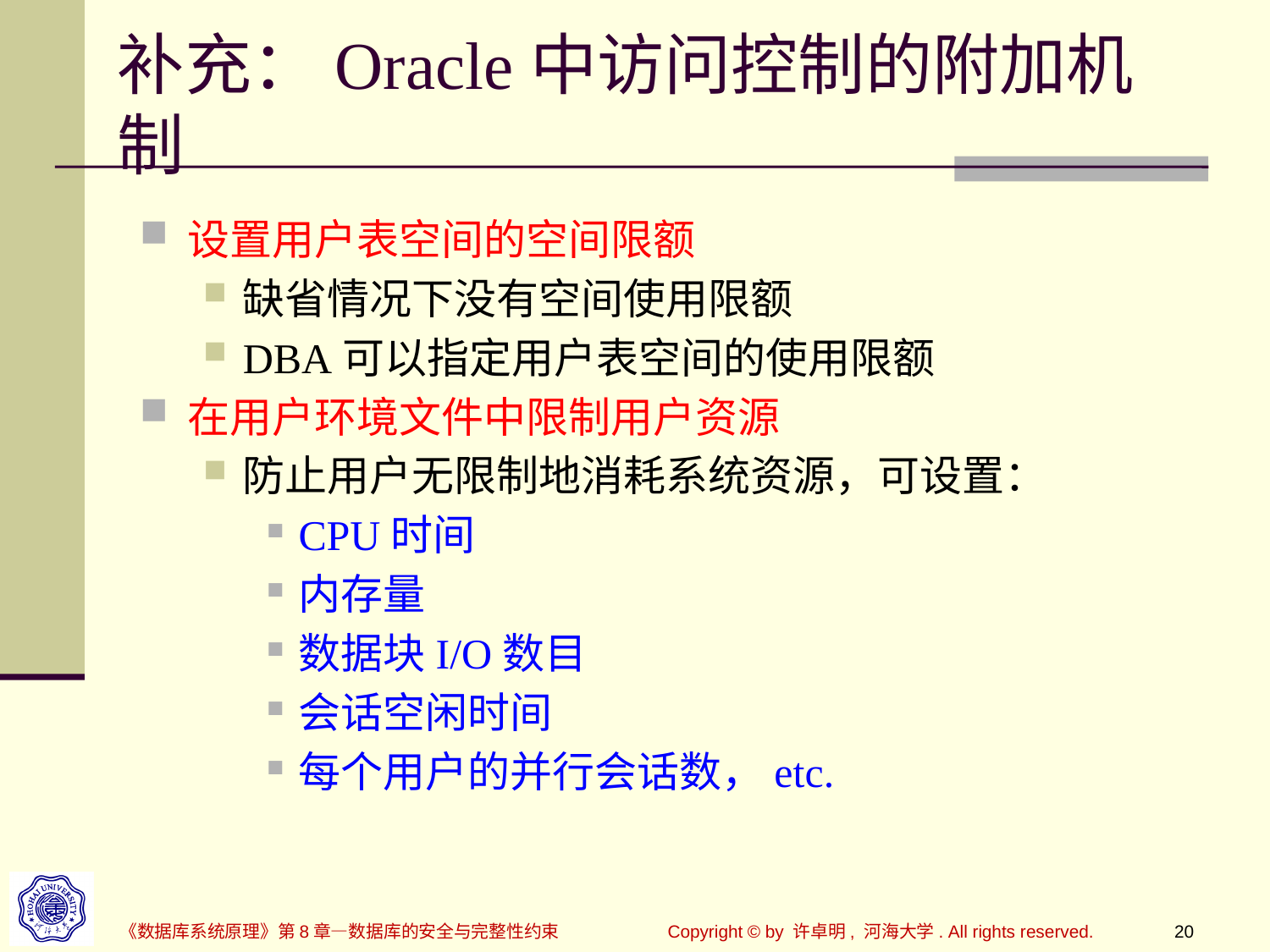

# 补充：Oracle中访问控制的附加机制
设置用户表空间的空间限额
缺省情况下没有空间使用限额
DBA可以指定用户表空间的使用限额
在用户环境文件中限制用户资源
防止用户无限制地消耗系统资源，可设置：
CPU时间
内存量
数据块I/O数目
会话空闲时间
每个用户的并行会话数，etc.
《数据库系统原理》第8章—数据库的安全与完整性约束
Copyright © by 许卓明, 河海大学. All rights reserved.
20